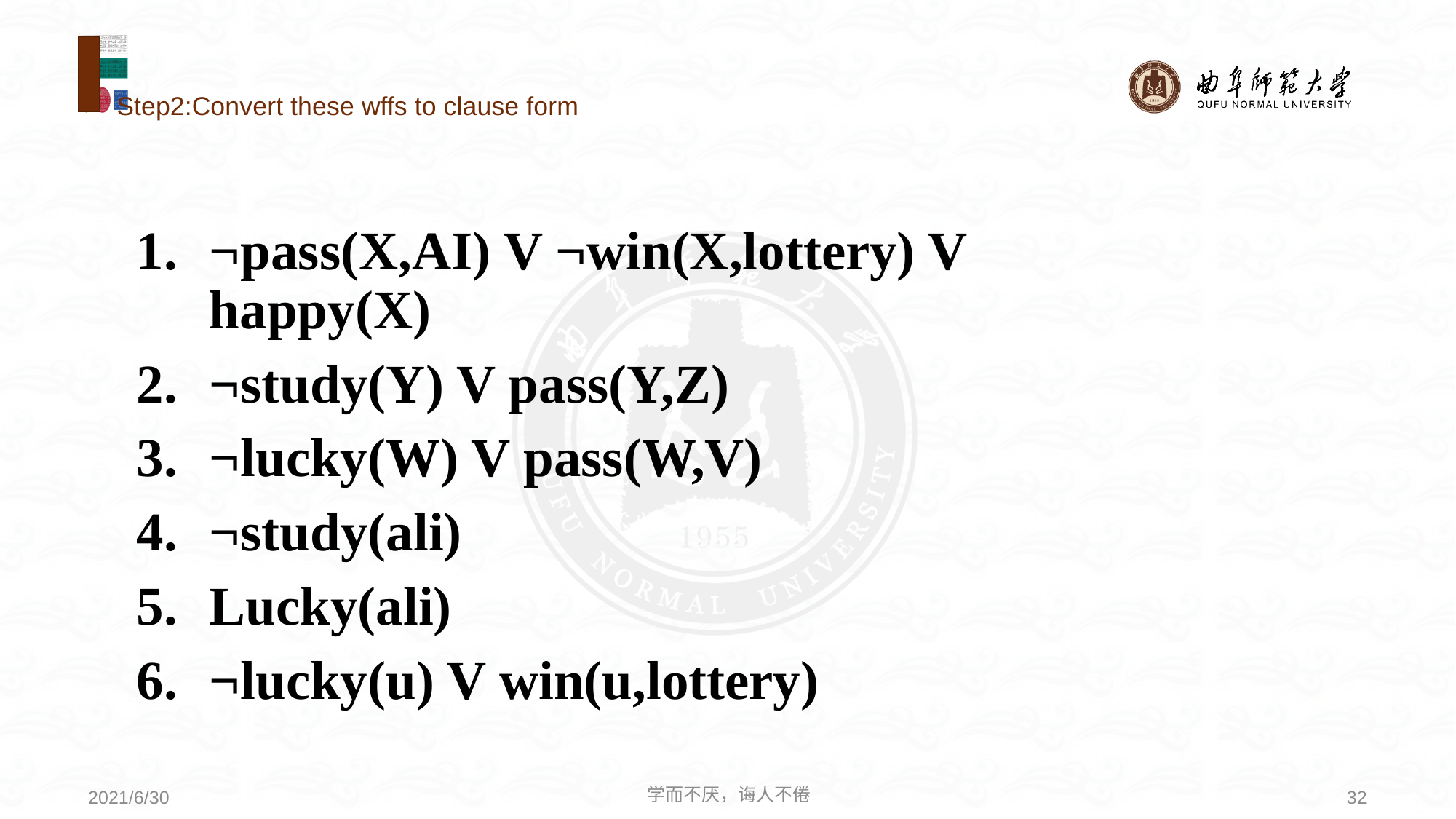

# Step2:Convert these wffs to clause form
¬pass(X,AI) V ¬win(X,lottery) V happy(X)
¬study(Y) V pass(Y,Z)
¬lucky(W) V pass(W,V)
¬study(ali)
Lucky(ali)
¬lucky(u) V win(u,lottery)
学而不厌，诲人不倦
32
2021/6/30